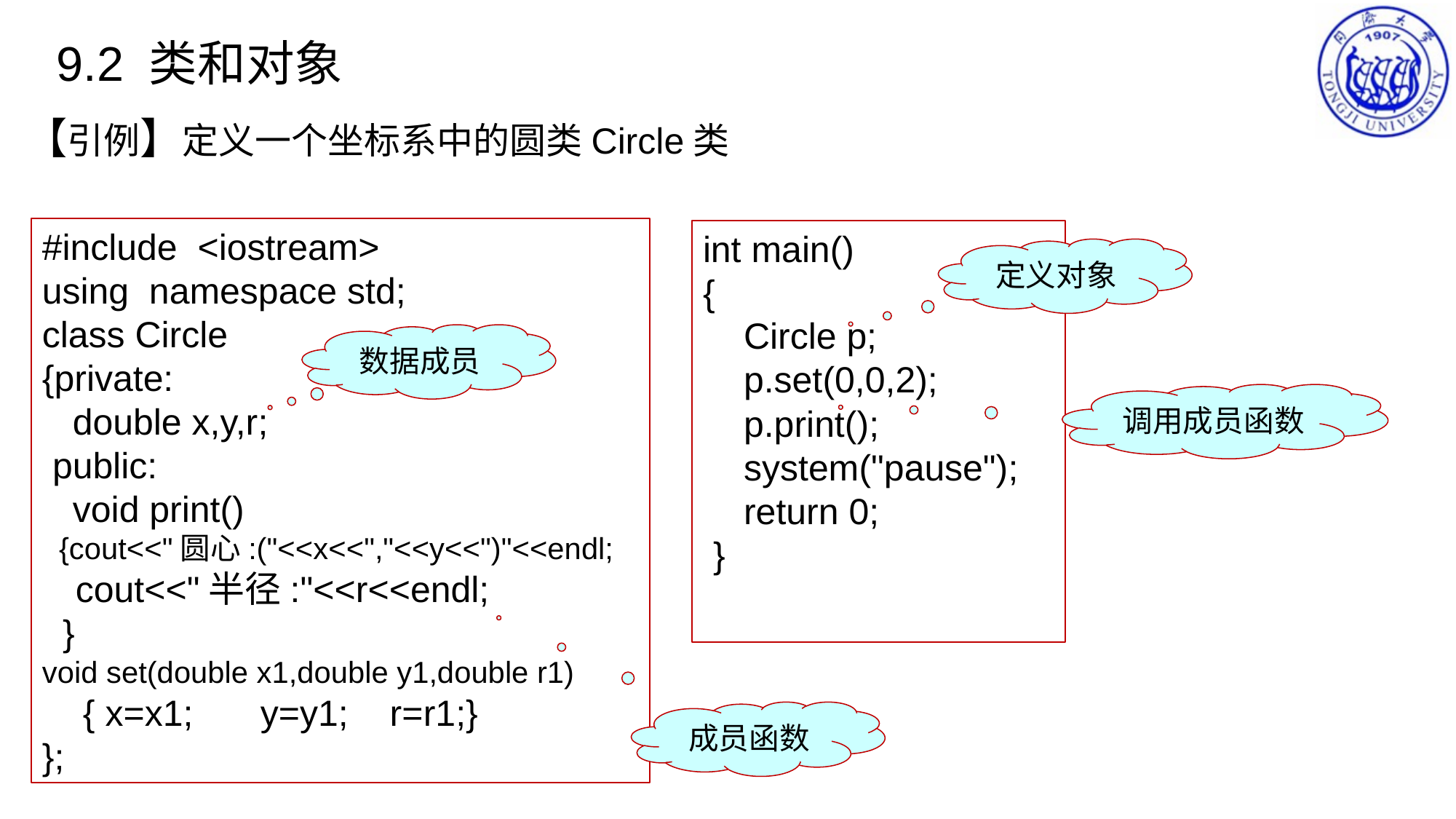

9.2 类和对象
【引例】定义一个坐标系中的圆类Circle类
#include  <iostream>
using  namespace std;
class Circle
{private:
   double x,y,r;
 public:
   void print()
  {cout<<"圆心:("<<x<<","<<y<<")"<<endl;
    cout<<"半径:"<<r<<endl;
  }
void set(double x1,double y1,double r1)
    { x=x1; 	y=y1; 	  r=r1;}
};
int main()
{
    Circle p;
    p.set(0,0,2);
    p.print();
    system("pause");
    return 0;
 }

定义对象
数据成员
调用成员函数
成员函数